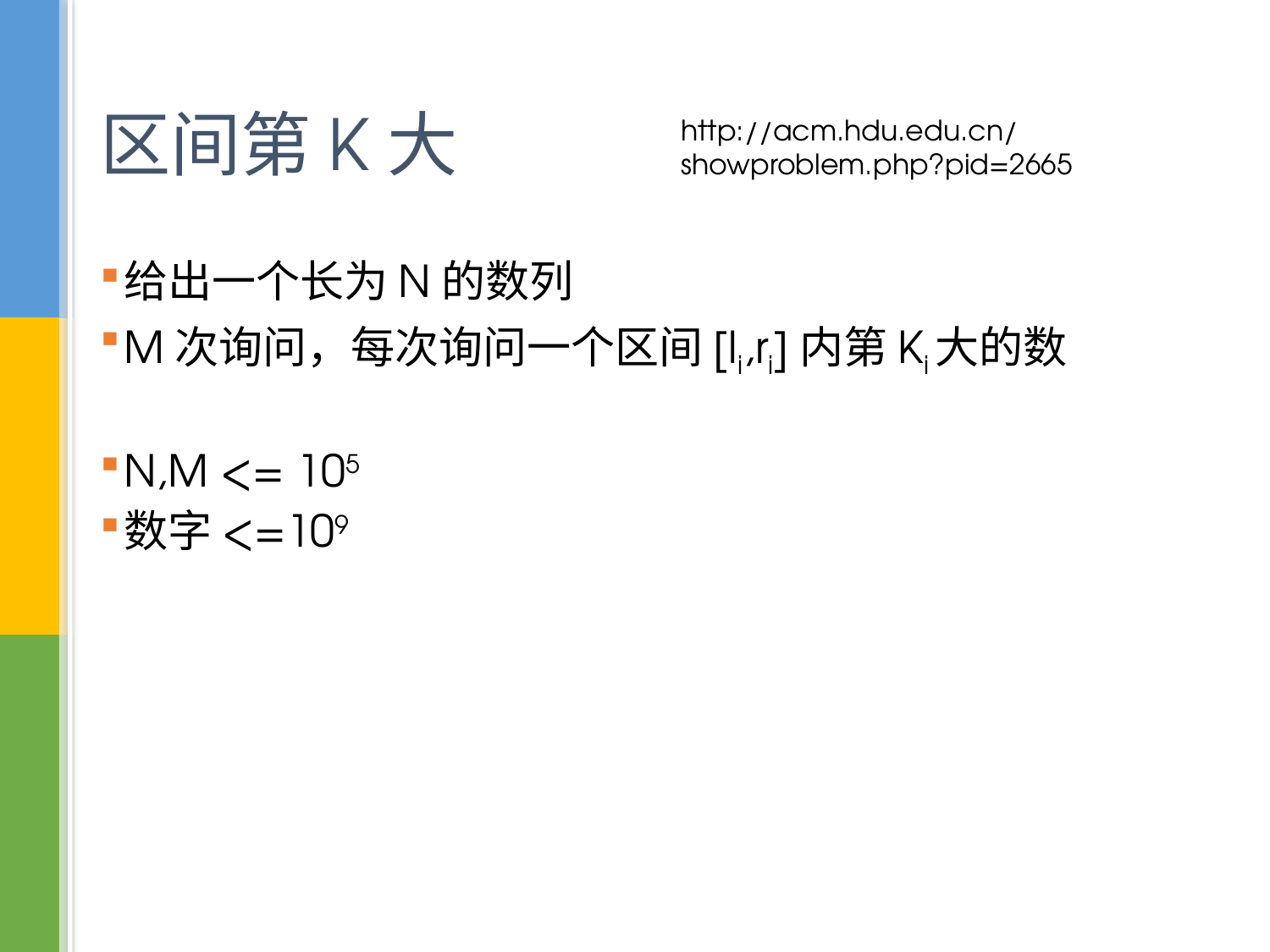

# 区间第K大
http://acm.hdu.edu.cn/showproblem.php?pid=2665
给出一个长为N的数列
M次询问，每次询问一个区间[li,ri]内第Ki大的数

N,M <= 105
数字<=109